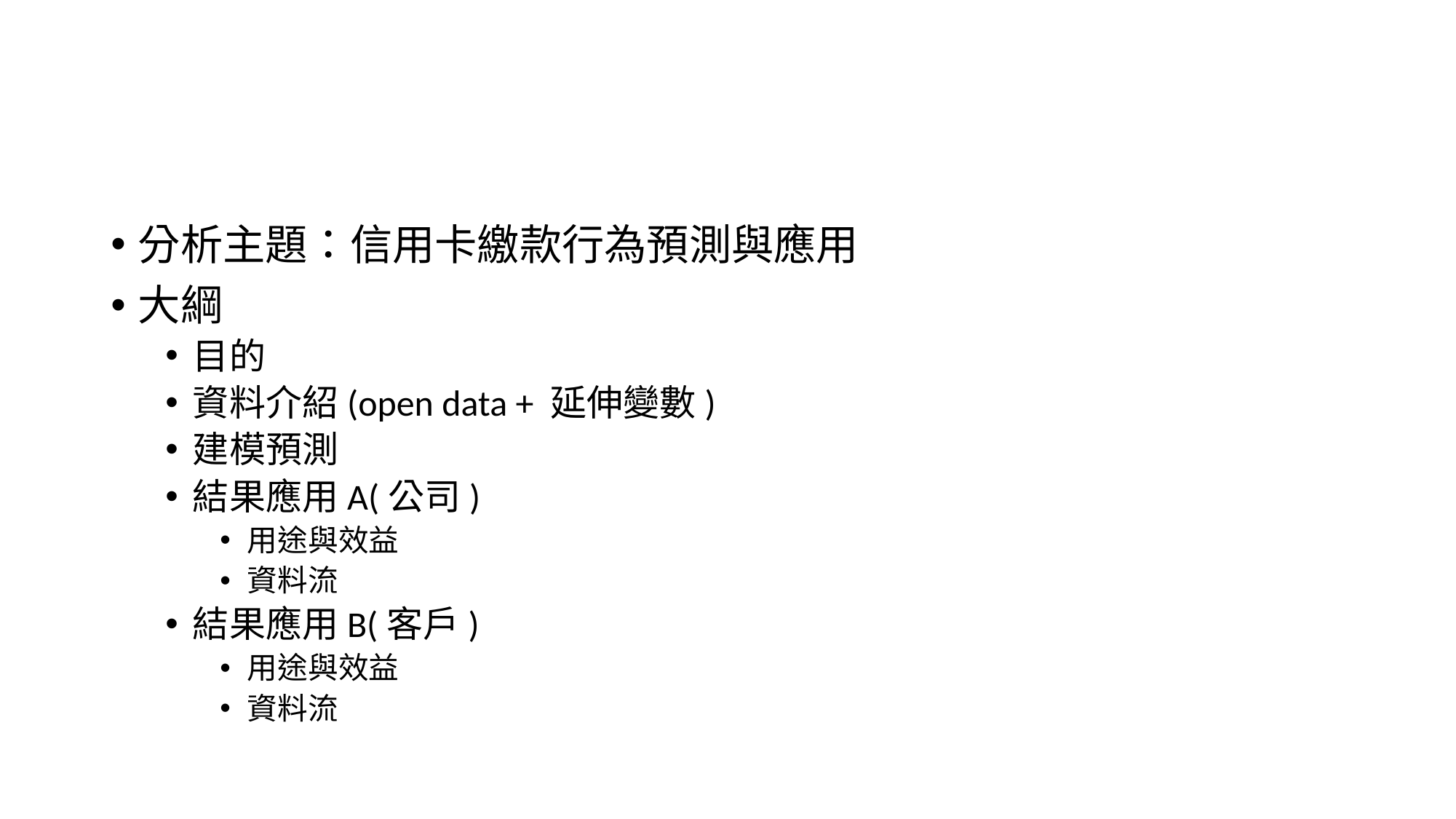

#
分析主題：信用卡繳款行為預測與應用
大綱
目的
資料介紹(open data + 延伸變數)
建模預測
結果應用A(公司)
用途與效益
資料流
結果應用B(客戶)
用途與效益
資料流